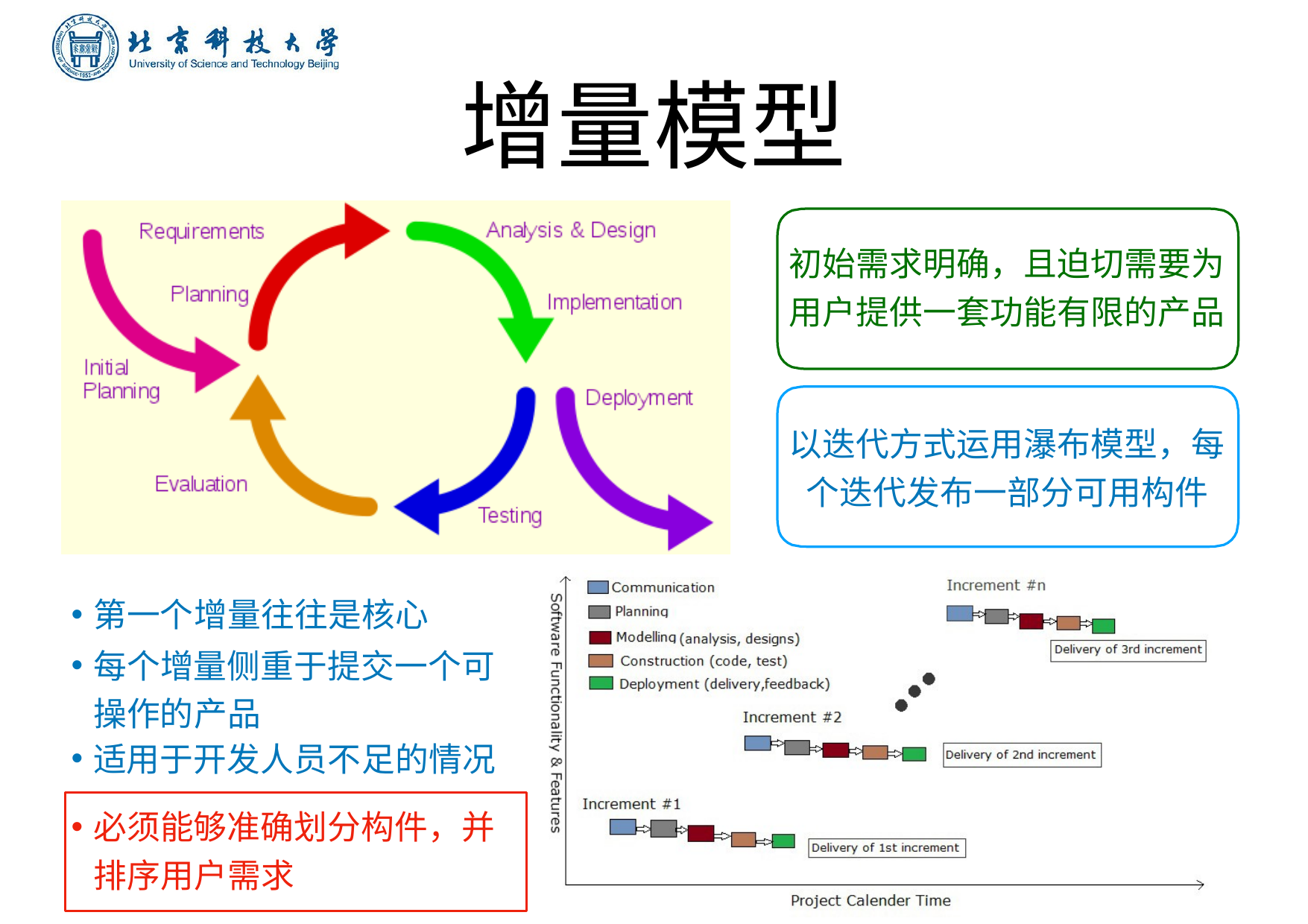

# 增量模型

初始需求明确，且迫切需要为
⽤户提供⼀套功能有限的产品

以迭代⽅式运⽤瀑布模型，每 个迭代发布⼀部分可⽤构件

第⼀个增量往往是核⼼
每个增量侧重于提交⼀个可 操作的产品
适⽤于开发⼈员不⾜的情况
必须能够准确划分构件，并 排序⽤户需求